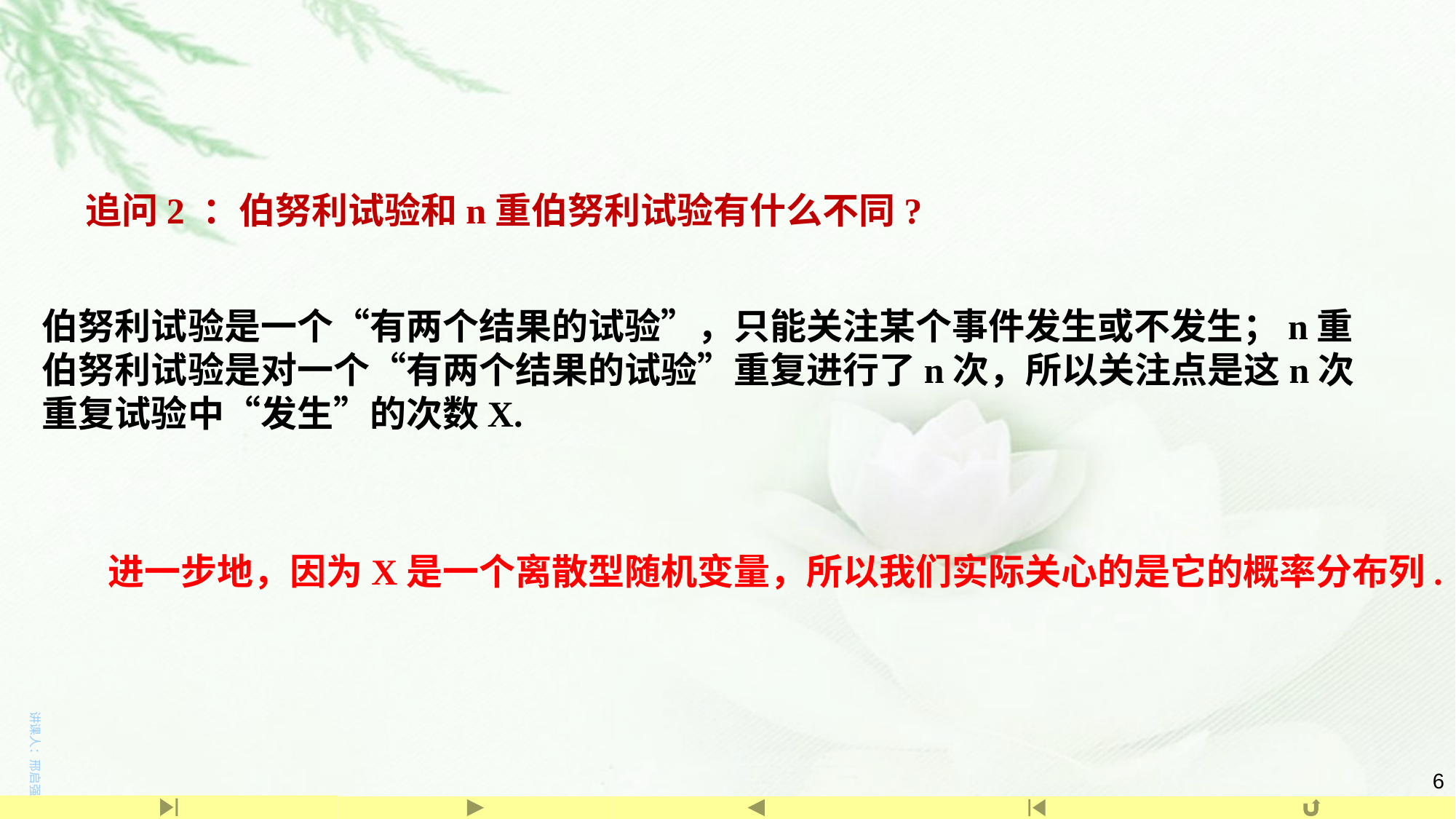

追问2 ：伯努利试验和n重伯努利试验有什么不同?
伯努利试验是一个“有两个结果的试验”，只能关注某个事件发生或不发生；n重伯努利试验是对一个“有两个结果的试验”重复进行了n次，所以关注点是这n次重复试验中“发生”的次数X.
进一步地，因为X是一个离散型随机变量，所以我们实际关心的是它的概率分布列.